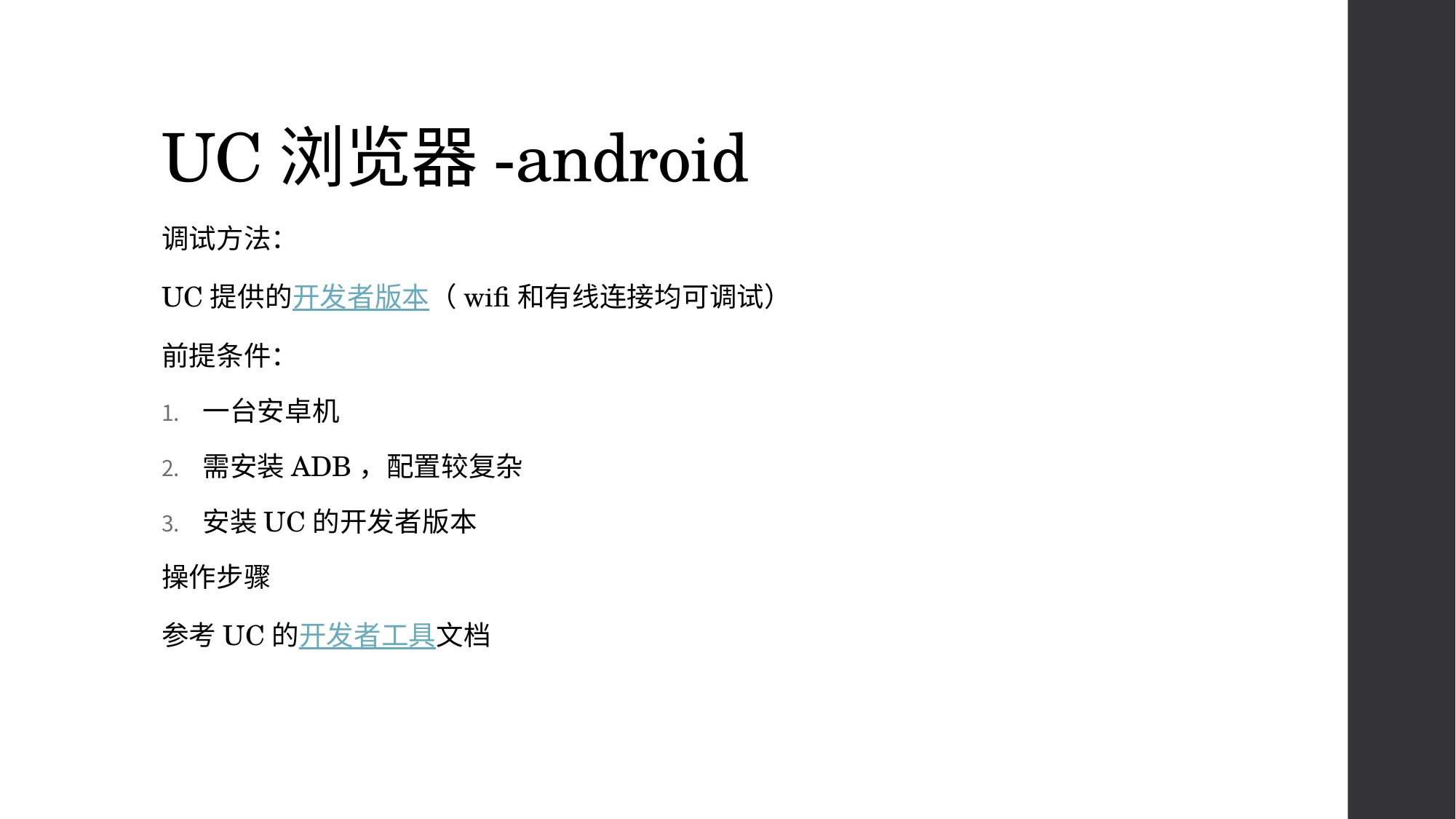

# UC浏览器-android
调试方法：
UC提供的开发者版本（wifi和有线连接均可调试）
前提条件：
一台安卓机
需安装ADB，配置较复杂
安装UC的开发者版本
操作步骤
参考UC的开发者工具文档